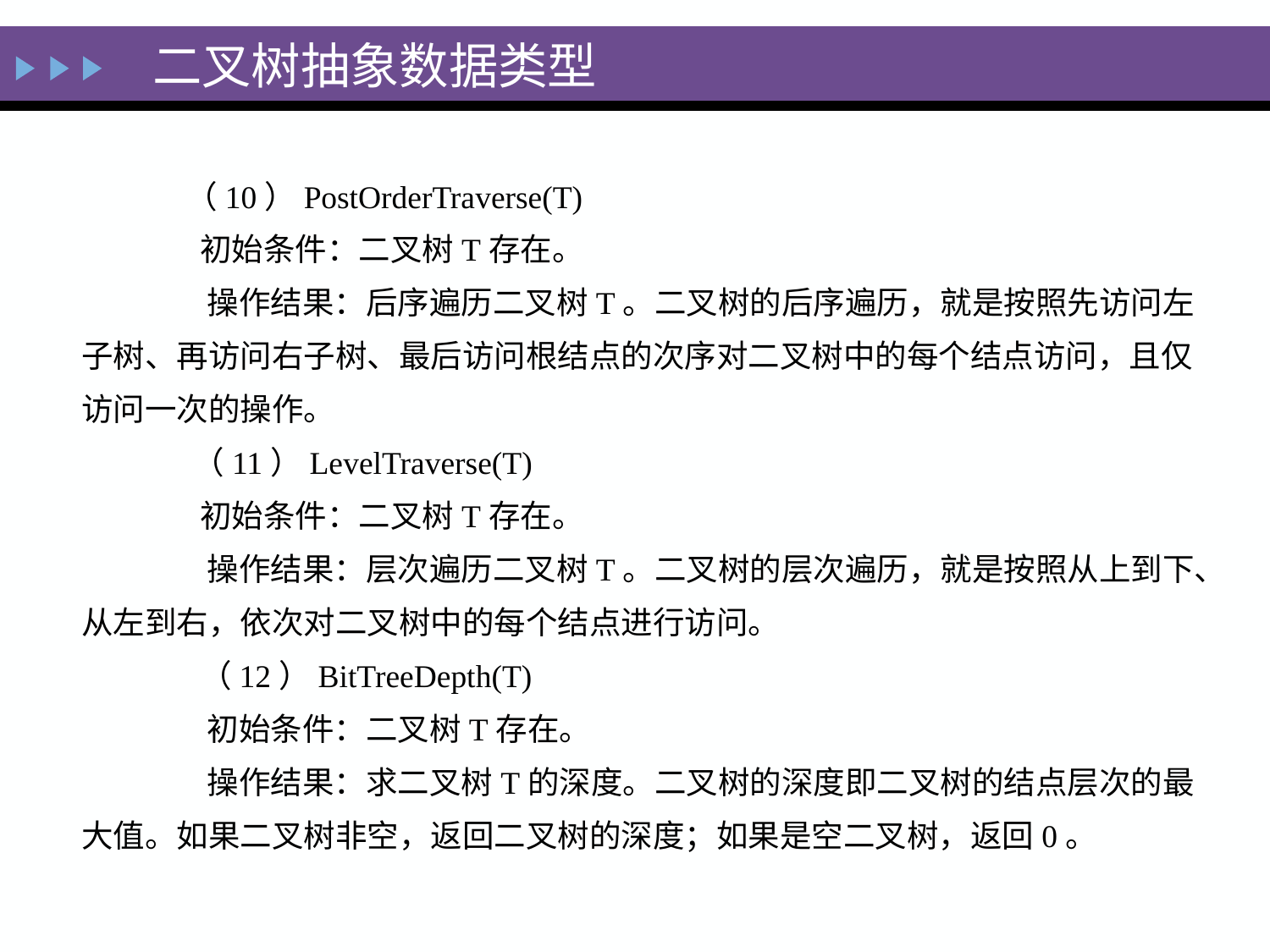

# 二叉树抽象数据类型
   （10）PostOrderTraverse(T)
     初始条件：二叉树T存在。
      操作结果：后序遍历二叉树T。二叉树的后序遍历，就是按照先访问左子树、再访问右子树、最后访问根结点的次序对二叉树中的每个结点访问，且仅访问一次的操作。
    （11）LevelTraverse(T)
     初始条件：二叉树T存在。
      操作结果：层次遍历二叉树T。二叉树的层次遍历，就是按照从上到下、从左到右，依次对二叉树中的每个结点进行访问。
     （12）BitTreeDepth(T)
      初始条件：二叉树T存在。
      操作结果：求二叉树T的深度。二叉树的深度即二叉树的结点层次的最大值。如果二叉树非空，返回二叉树的深度；如果是空二叉树，返回0。